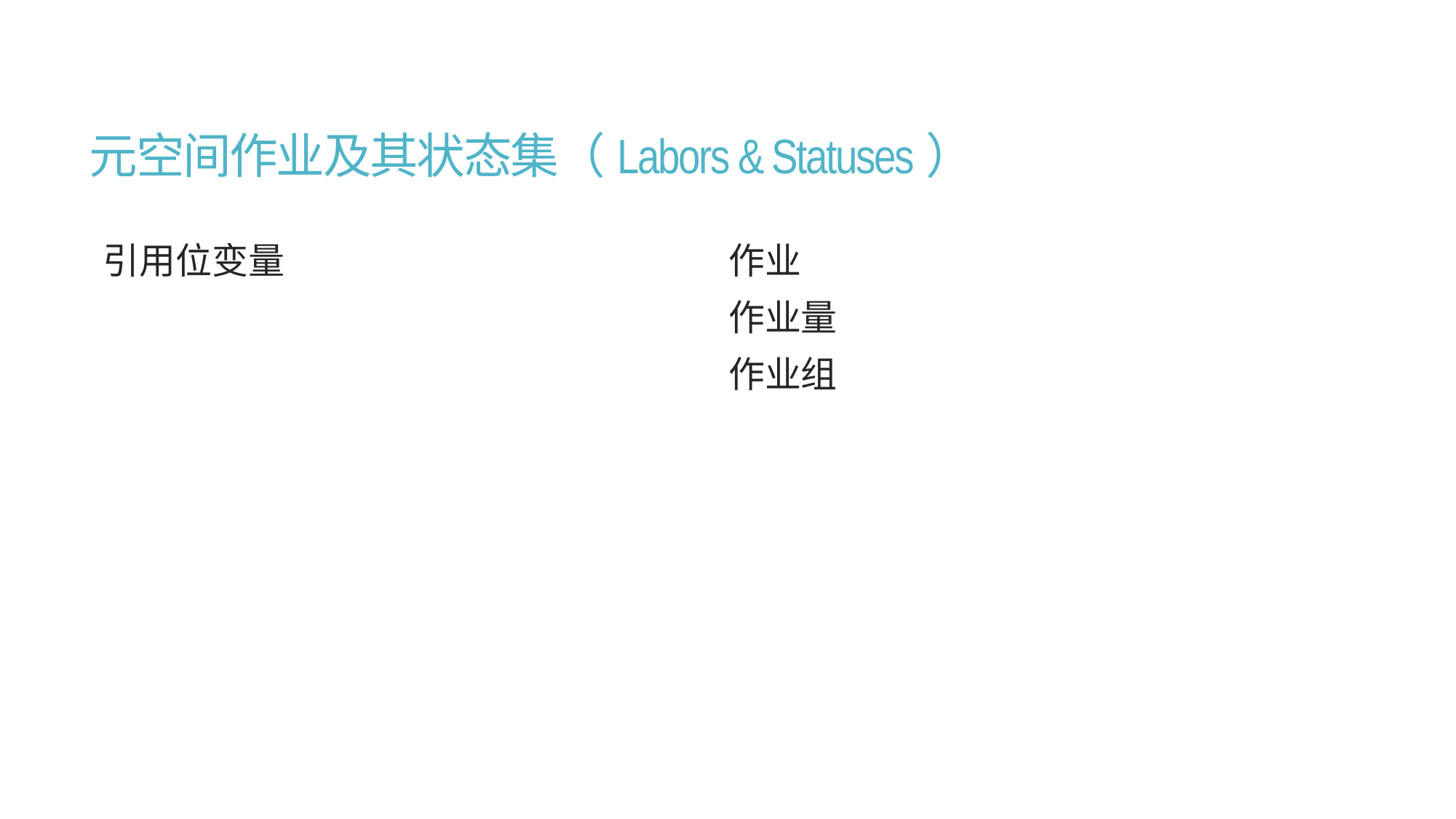

# 元空间作业及其状态集（Labors & Statuses）
引用位变量

作业
作业量
作业组